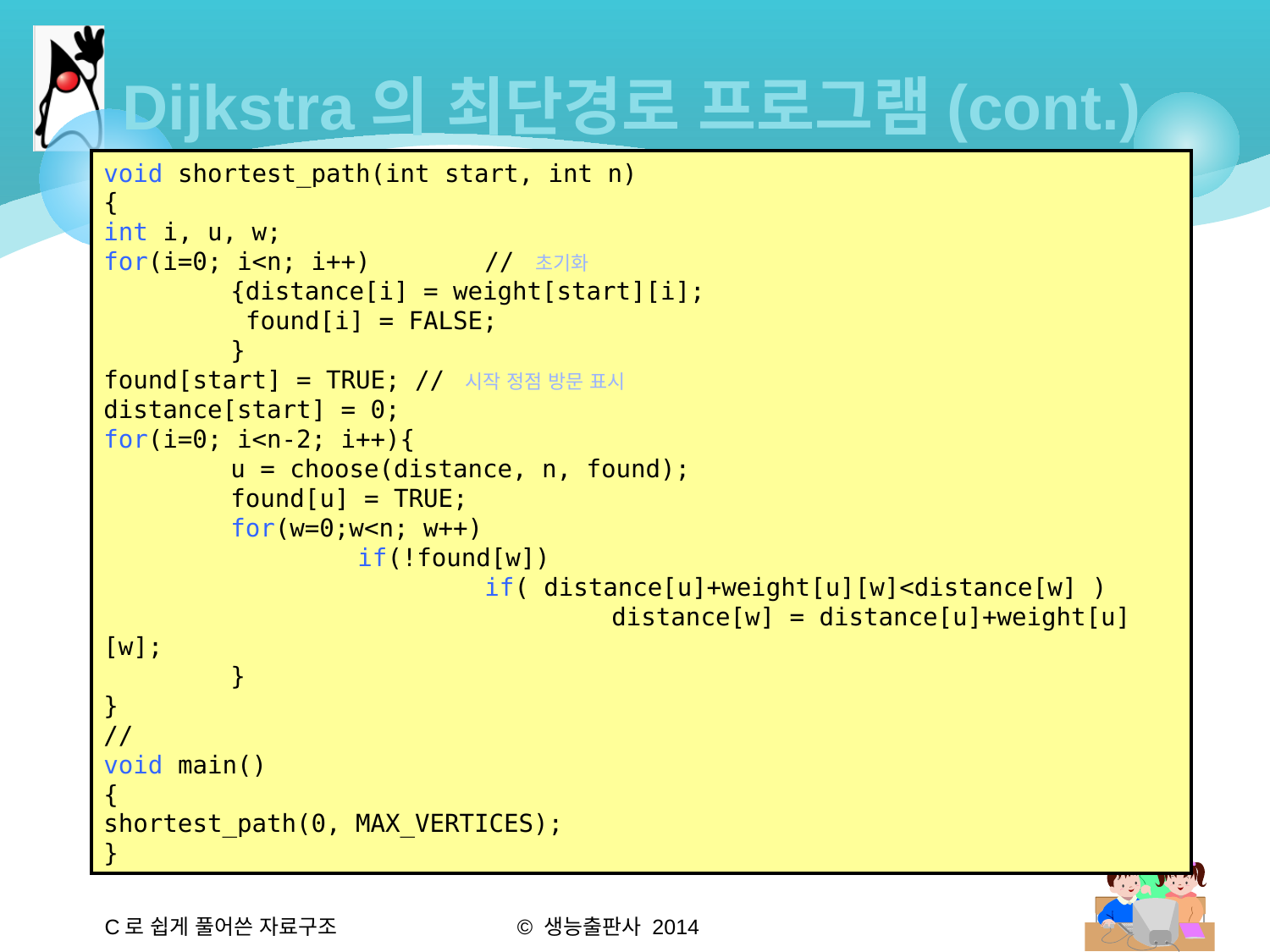

# Dijkstra의 최단경로 프로그램(cont.)
void shortest_path(int start, int n)
{
int i, u, w;
for(i=0; i<n; i++) 	// 초기화
	{distance[i] = weight[start][i];
	 found[i] = FALSE;
	}
found[start] = TRUE; // 시작 정점 방문 표시
distance[start] = 0;
for(i=0; i<n-2; i++){
	u = choose(distance, n, found);
	found[u] = TRUE;
	for(w=0;w<n; w++)
		if(!found[w])
			if( distance[u]+weight[u][w]<distance[w] )
				distance[w] = distance[u]+weight[u][w];
	}
}
//
void main()
{
shortest_path(0, MAX_VERTICES);
}